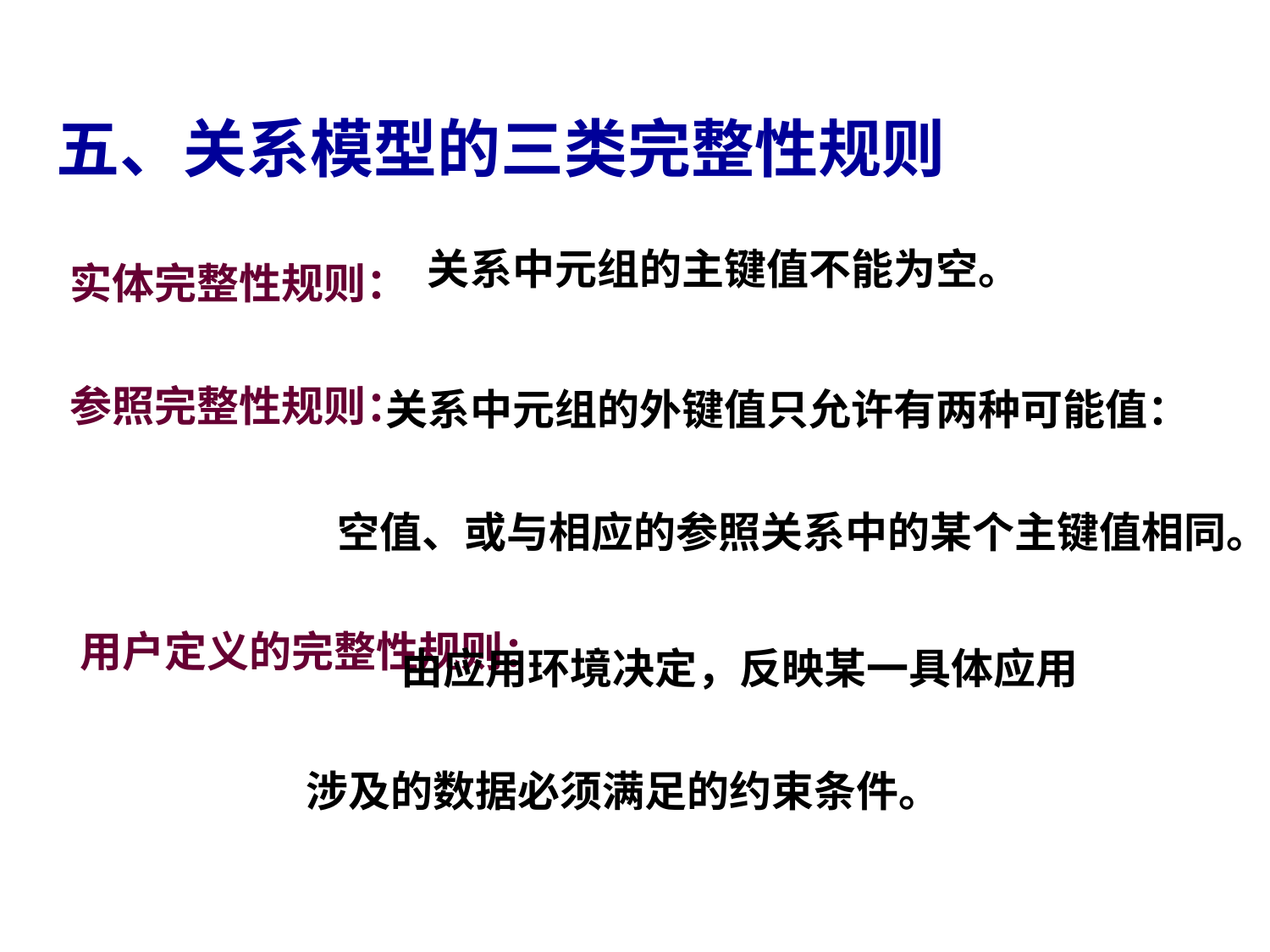

五、关系模型的三类完整性规则
     实体完整性规则：
     参照完整性规则：

      用户定义的完整性规则：

关系中元组的主键值不能为空。
    关系中元组的外键值只允许有两种可能值：
空值、或与相应的参照关系中的某个主键值相同。
              由应用环境决定，反映某一具体应用
    涉及的数据必须满足的约束条件。